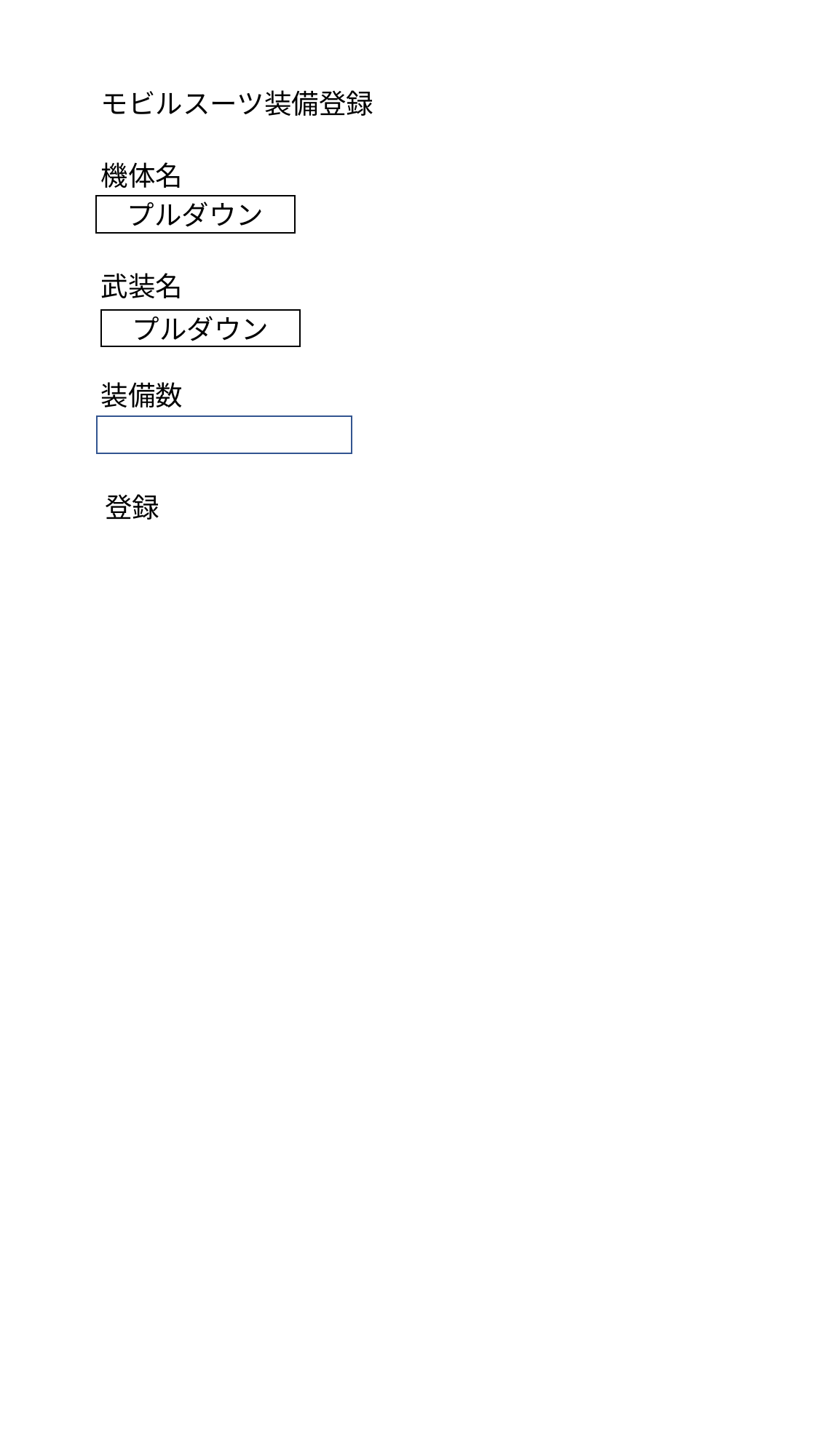

モビルスーツ装備登録
機体名
プルダウン
武装名
プルダウン
装備数

登録